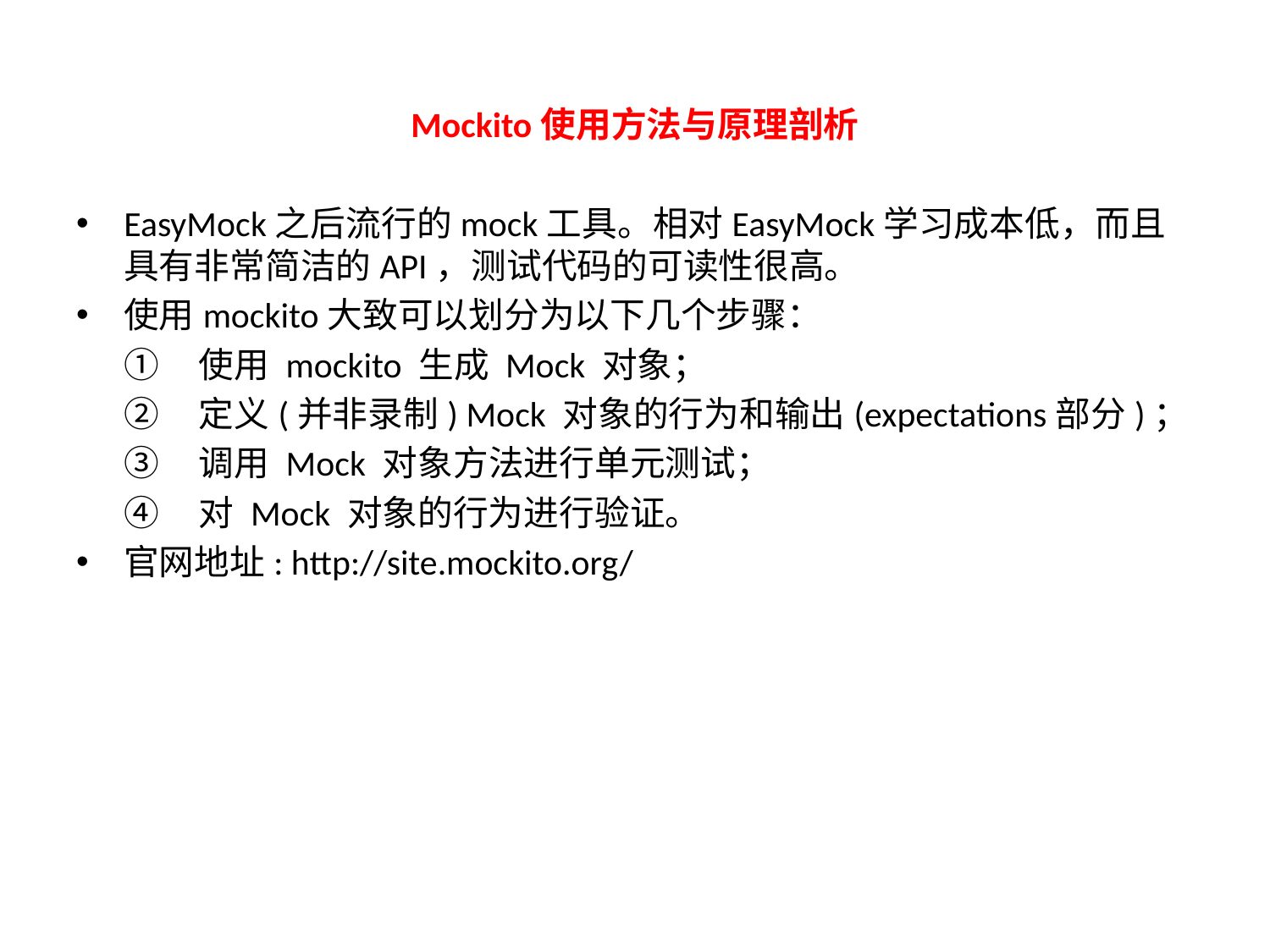

Mockito使用方法与原理剖析

EasyMock之后流行的mock工具。相对EasyMock学习成本低，而且具有非常简洁的API，测试代码的可读性很高。
使用mockito大致可以划分为以下几个步骤：
	①    使用 mockito 生成 Mock 对象；
	②    定义(并非录制) Mock 对象的行为和输出(expectations部分)；
	③    调用 Mock 对象方法进行单元测试；
	④    对 Mock 对象的行为进行验证。
官网地址: http://site.mockito.org/